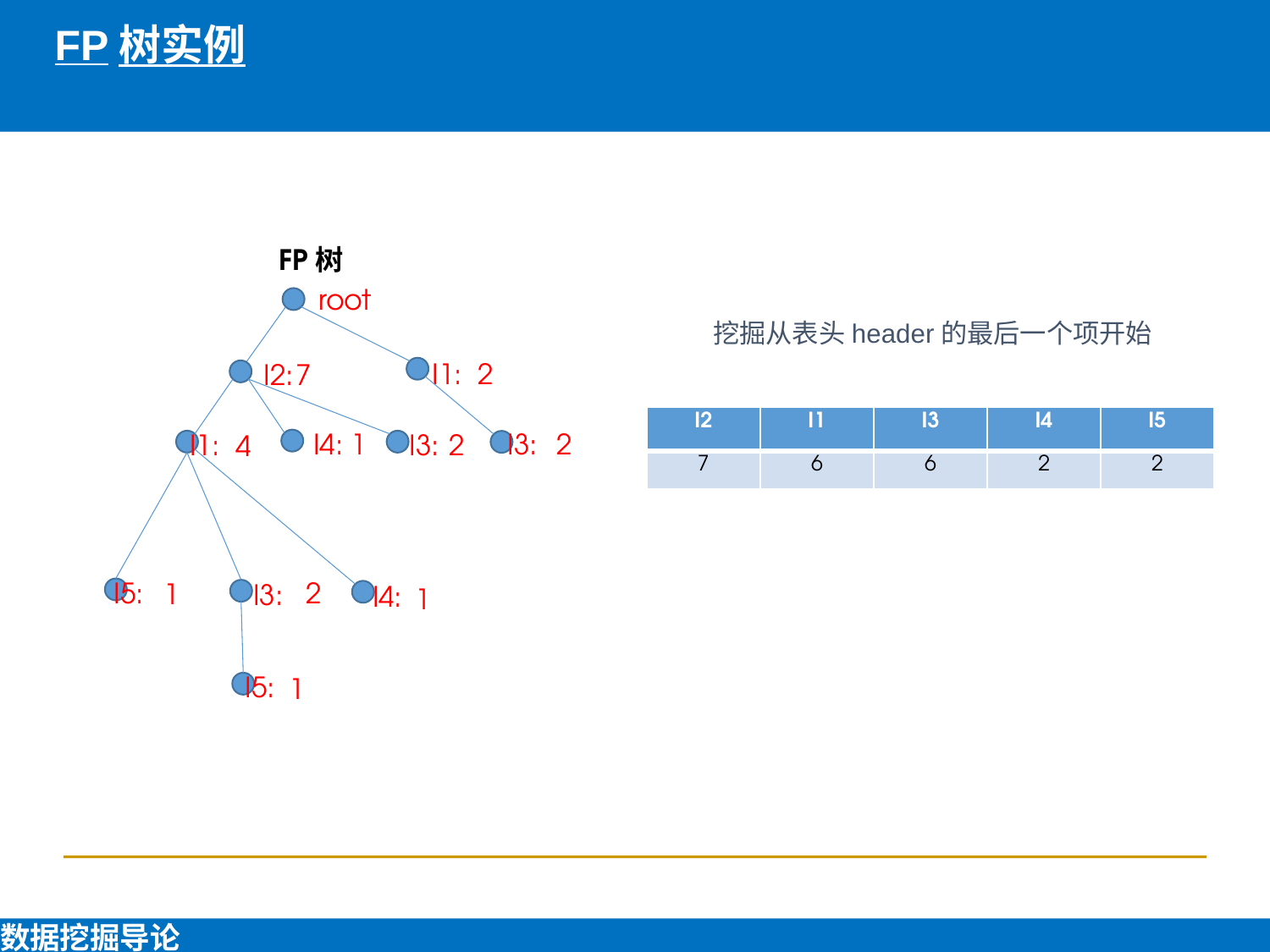

FP树实例
FP树
root

2
I1:
7
I2:

2
I4:
I3:
1
2
I1:
I3:
4

I5:
2
1
I3:
I4:
1

I5:
1

挖掘从表头header的最后一个项开始
| I2 | I1 | I3 | I4 | I5 |
| --- | --- | --- | --- | --- |
| 7 | 6 | 6 | 2 | 2 |